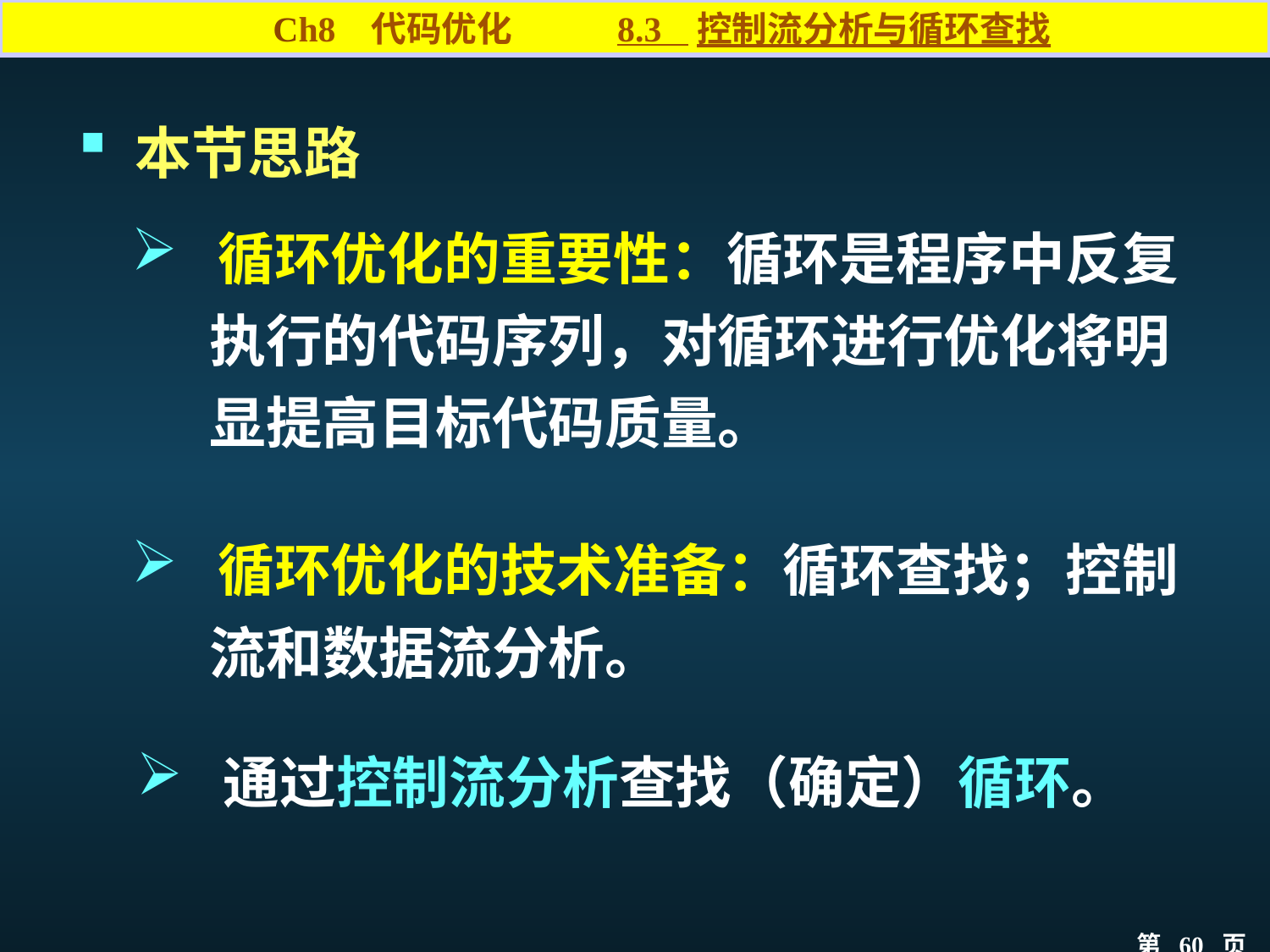

Ch8   代码优化            8.3   控制流分析与循环查找
 本节思路
  循环优化的重要性：循环是程序中反复
     执行的代码序列，对循环进行优化将明
     显提高目标代码质量。
  循环优化的技术准备：循环查找；控制
     流和数据流分析。
  通过控制流分析查找（确定）循环。